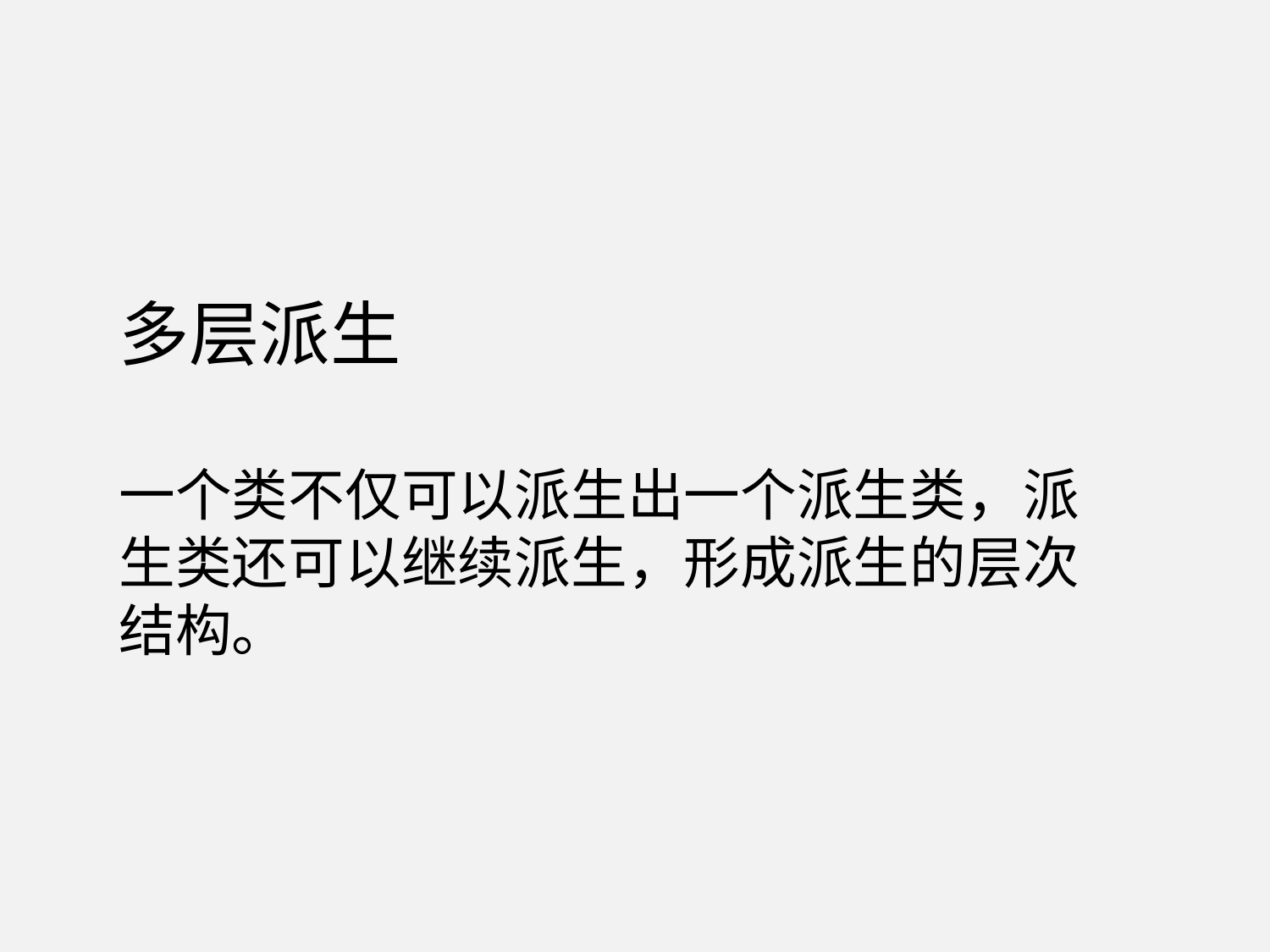

多层派生

一个类不仅可以派生出一个派生类，派生类还可以继续派生，形成派生的层次结构。